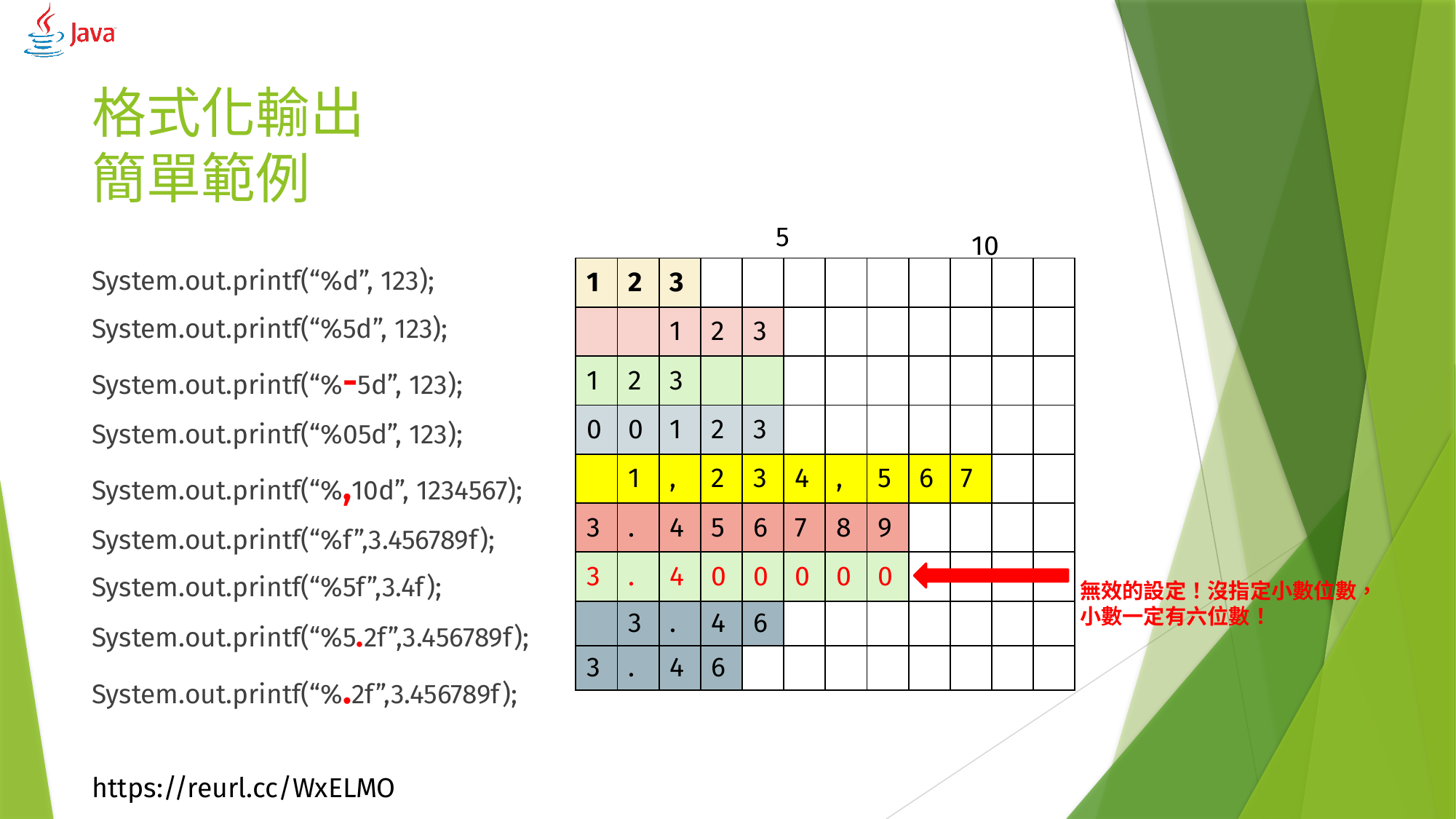

# 格式化輸出 簡單範例
5
10
System.out.printf(“%d”, 123);
System.out.printf(“%5d”, 123);
System.out.printf(“%-5d”, 123);
System.out.printf(“%05d”, 123);
System.out.printf(“%,10d”, 1234567);
System.out.printf(“%f”,3.456789f);
System.out.printf(“%5f”,3.4f);
System.out.printf(“%5.2f”,3.456789f);
System.out.printf(“%.2f”,3.456789f);

| 1 | 2 | 3 |  |  |  |  |  |  |  |  |  |
| --- | --- | --- | --- | --- | --- | --- | --- | --- | --- | --- | --- |
|  |  | 1 | 2 | 3 |  |  |  |  |  |  |  |
| 1 | 2 | 3 |  |  |  |  |  |  |  |  |  |
| 0 | 0 | 1 | 2 | 3 |  |  |  |  |  |  |  |
|  | 1 | , | 2 | 3 | 4 | , | 5 | 6 | 7 |  |  |
| 3 | . | 4 | 5 | 6 | 7 | 8 | 9 |  |  |  |  |
| 3 | . | 4 | 0 | 0 | 0 | 0 | 0 |  |  |  |  |
|  | 3 | . | 4 | 6 |  |  |  |  |  |  |  |
| 3 | . | 4 | 6 |  |  |  |  |  |  |  |  |

無效的設定！沒指定小數位數，
小數一定有六位數！